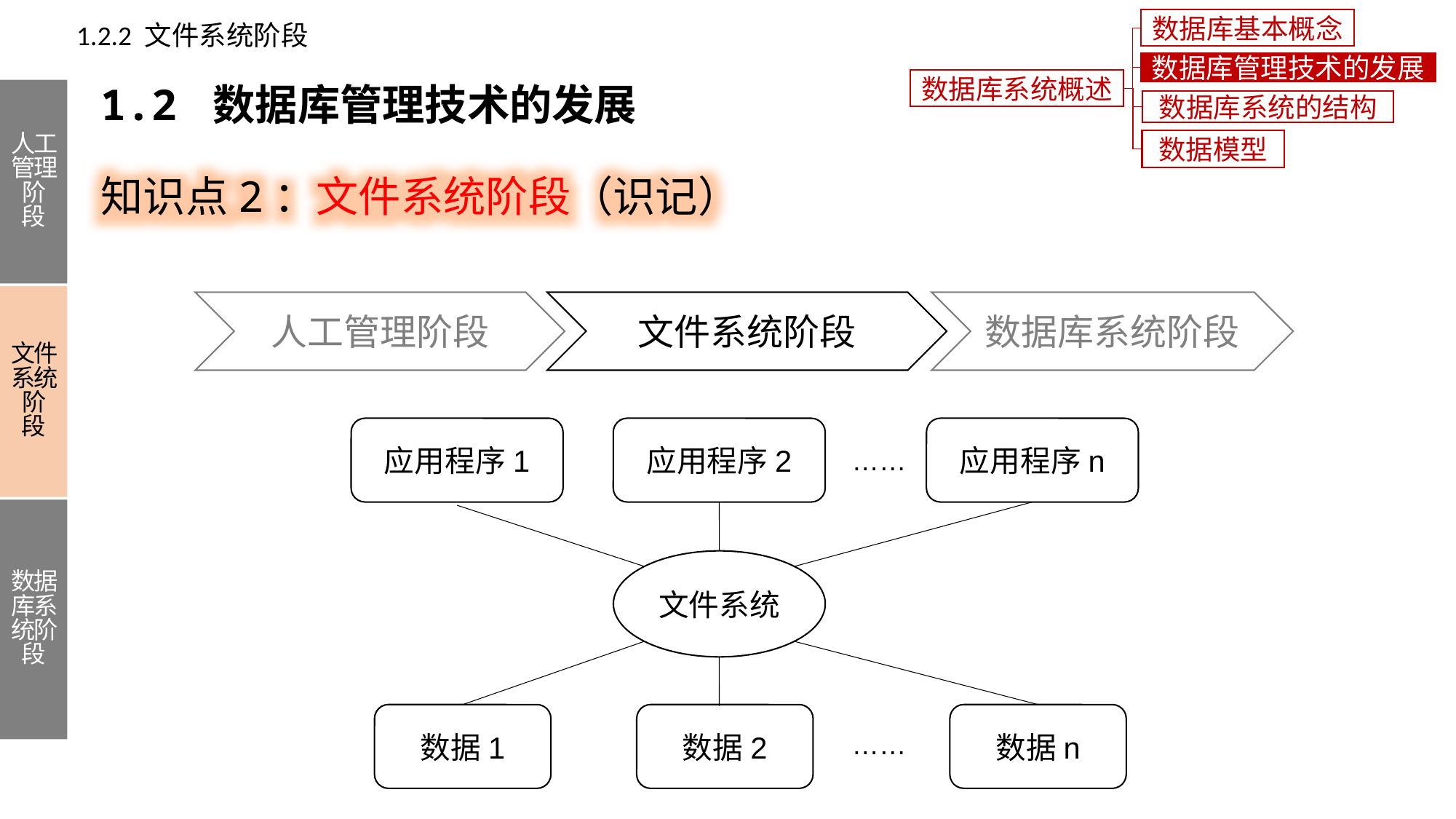

数据库基本概念
1.2.2 文件系统阶段
数据库管理技术的发展
数据库系统概述
1.2 数据库管理技术的发展
人工管理阶段
文件系统阶段
数据库系统阶段
数据库系统的结构
知识点2：文件系统阶段（识记）
数据模型
人工管理阶段
文件系统阶段
数据库系统阶段
应用程序2
应用程序1
应用程序n
……
文件系统
数据2
数据1
数据n
……